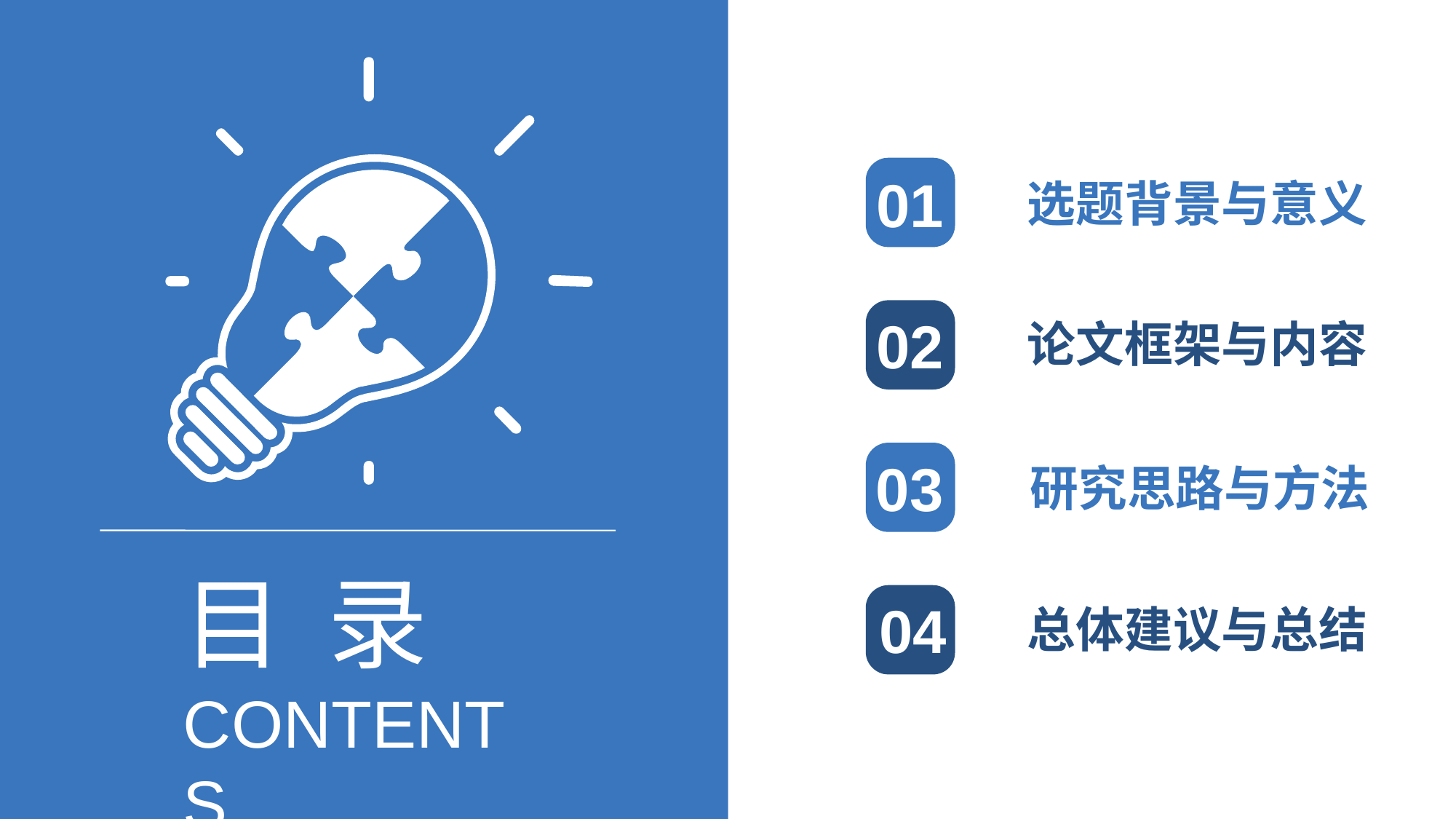

01
选题背景与意义

02
论文框架与内容

03
研究思路与方法
目  录

04
总体建议与总结

CONTENTS